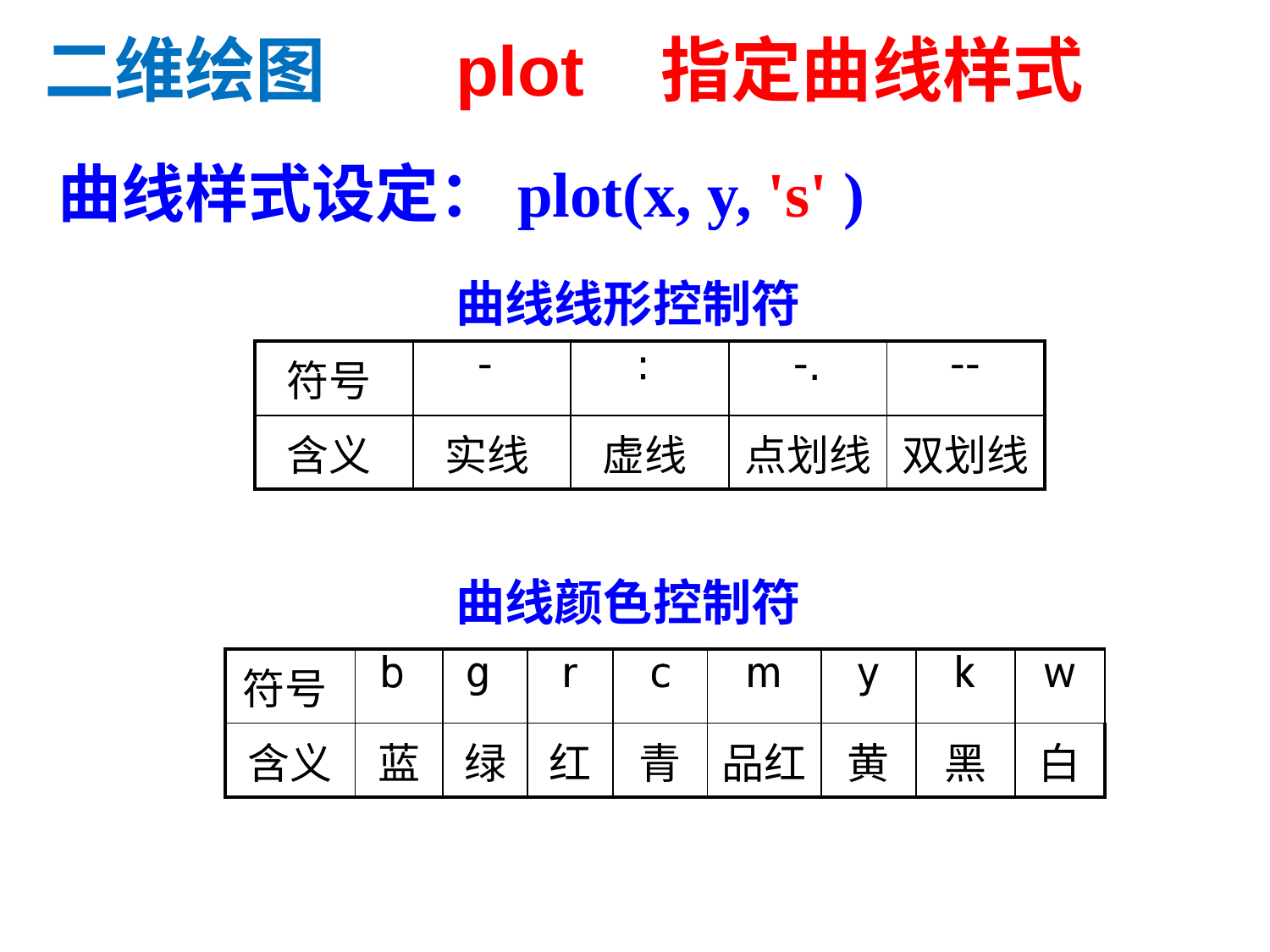

二维绘图       plot   指定曲线样式
# 曲线样式设定：plot(x, y, 's' )
曲线线形控制符

曲线颜色控制符

| 符号 | - | : | -. | -- |
| --- | --- | --- | --- | --- |
| 含义 | 实线 | 虚线 | 点划线 | 双划线 |
| 符号 | b | g | r | c | m | y | k | w |
| --- | --- | --- | --- | --- | --- | --- | --- | --- |
| 含义 | 蓝 | 绿 | 红 | 青 | 品红 | 黄 | 黑 | 白 |
14